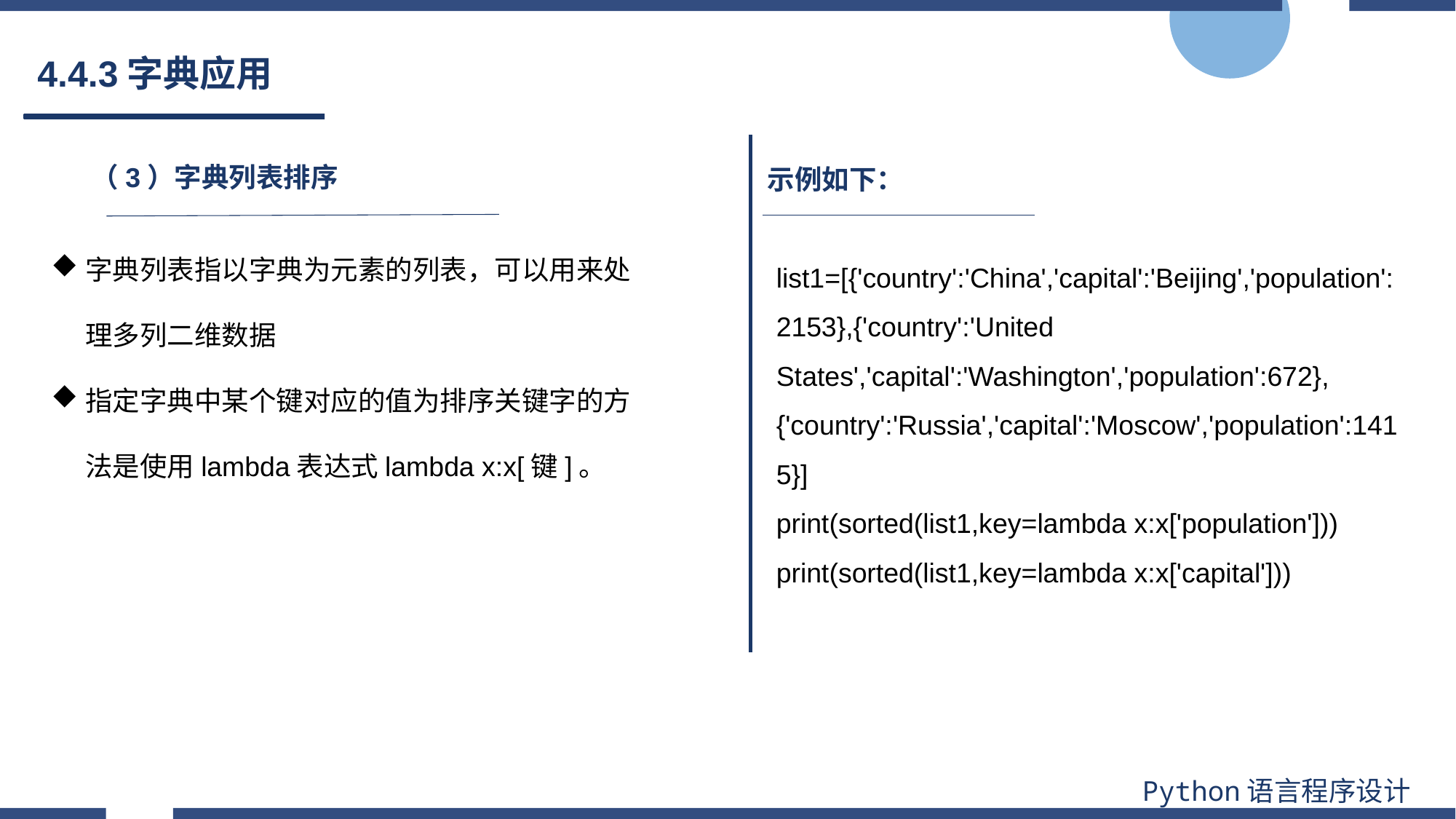

# 4.4.3字典应用
（3）字典列表排序
示例如下：
字典列表指以字典为元素的列表，可以用来处理多列二维数据
指定字典中某个键对应的值为排序关键字的方法是使用lambda表达式lambda x:x[键]。
list1=[{'country':'China','capital':'Beijing','population':2153},{'country':'United States','capital':'Washington','population':672},{'country':'Russia','capital':'Moscow','population':1415}]
print(sorted(list1,key=lambda x:x['population']))
print(sorted(list1,key=lambda x:x['capital']))